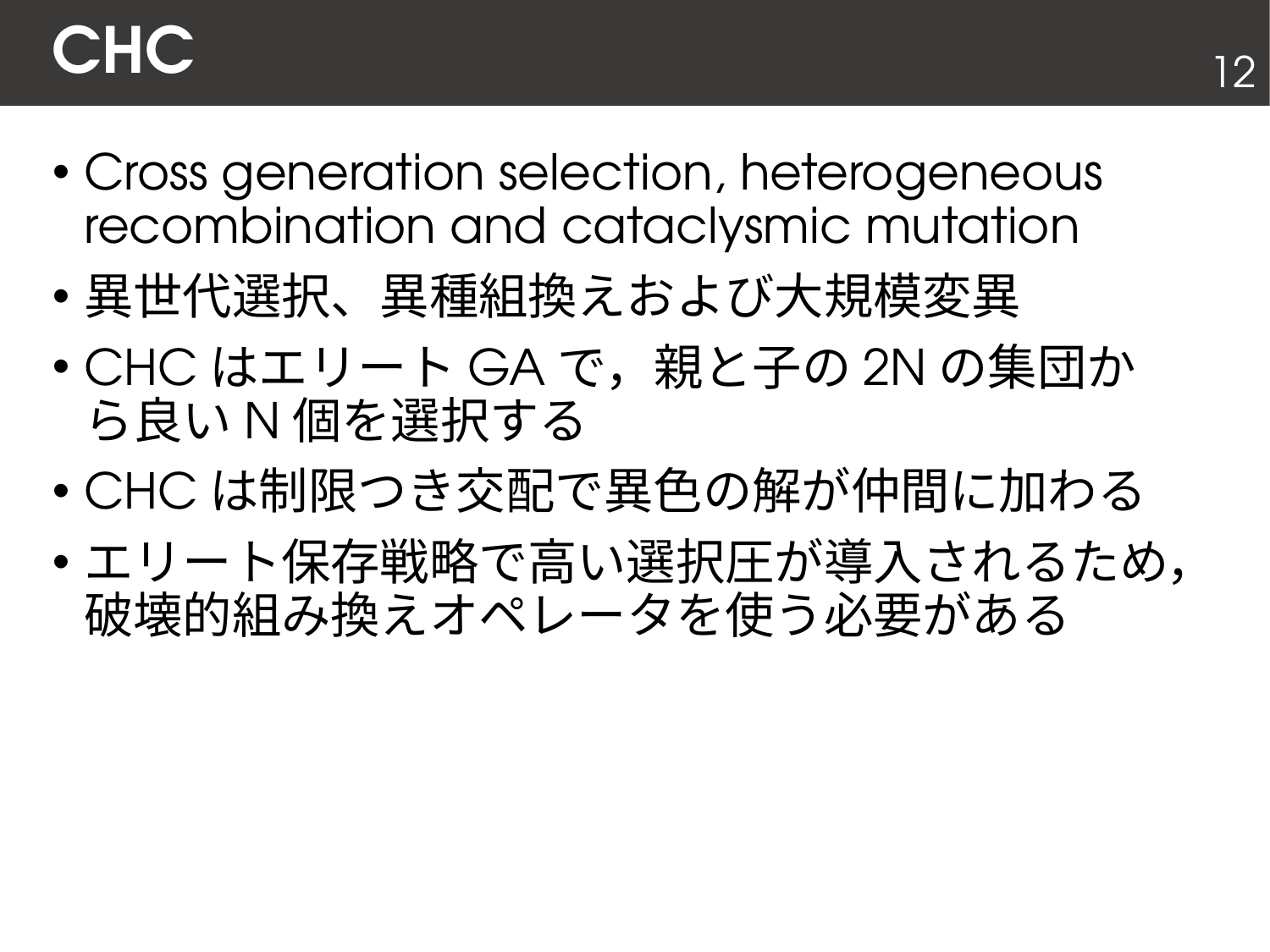

# CHC
12
Cross generation selection, heterogeneous recombination and cataclysmic mutation
異世代選択、異種組換えおよび大規模変異
CHCはエリートGAで，親と子の2Nの集団から良いN個を選択する
CHCは制限つき交配で異色の解が仲間に加わる
エリート保存戦略で高い選択圧が導入されるため，破壊的組み換えオペレータを使う必要がある